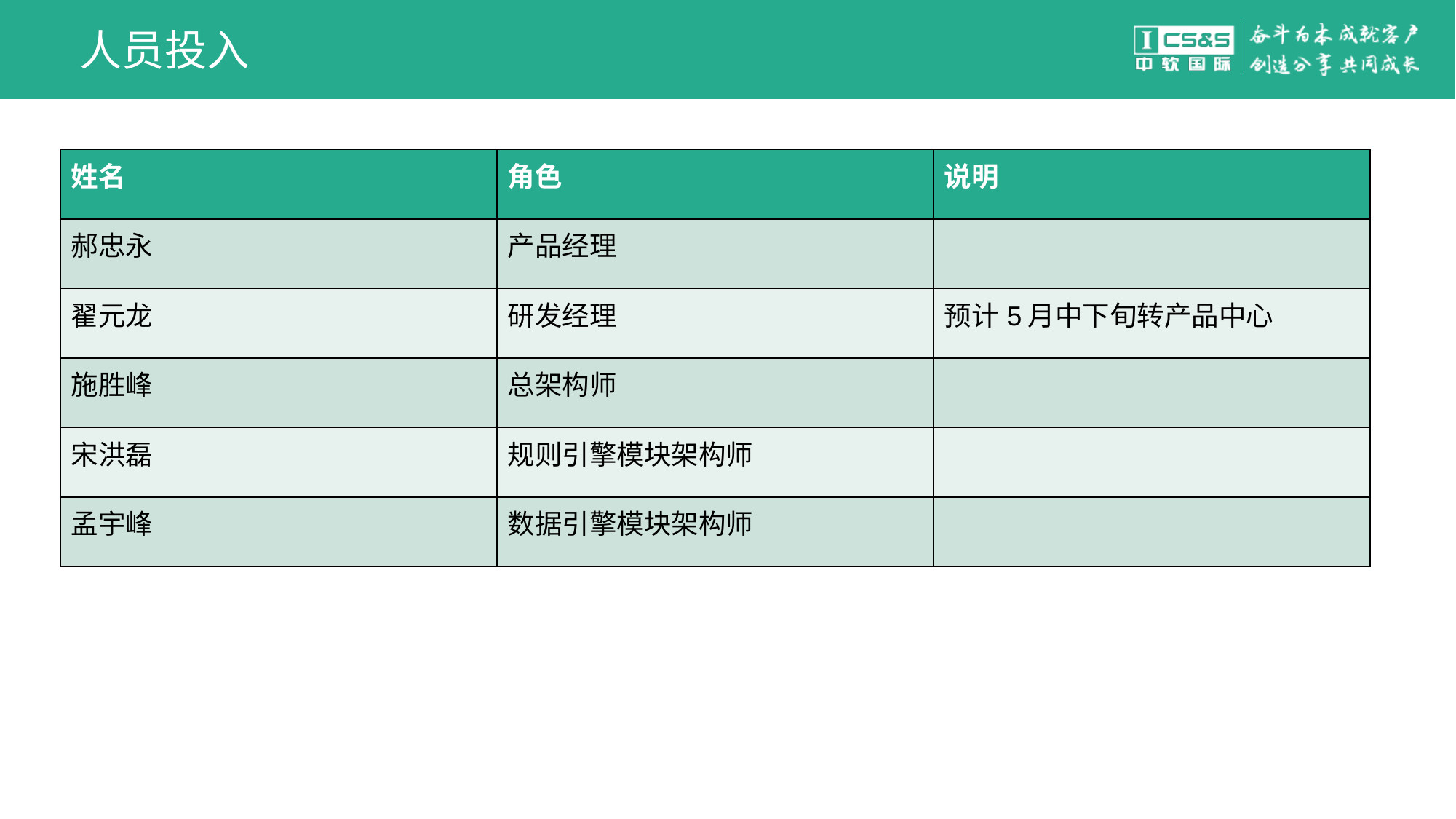

# 人员投入
| 姓名 | 角色 | 说明 |
| --- | --- | --- |
| 郝忠永 | 产品经理 |  |
| 翟元龙 | 研发经理 | 预计5月中下旬转产品中心 |
| 施胜峰 | 总架构师 |  |
| 宋洪磊 | 规则引擎模块架构师 |  |
| 孟宇峰 | 数据引擎模块架构师 |  |